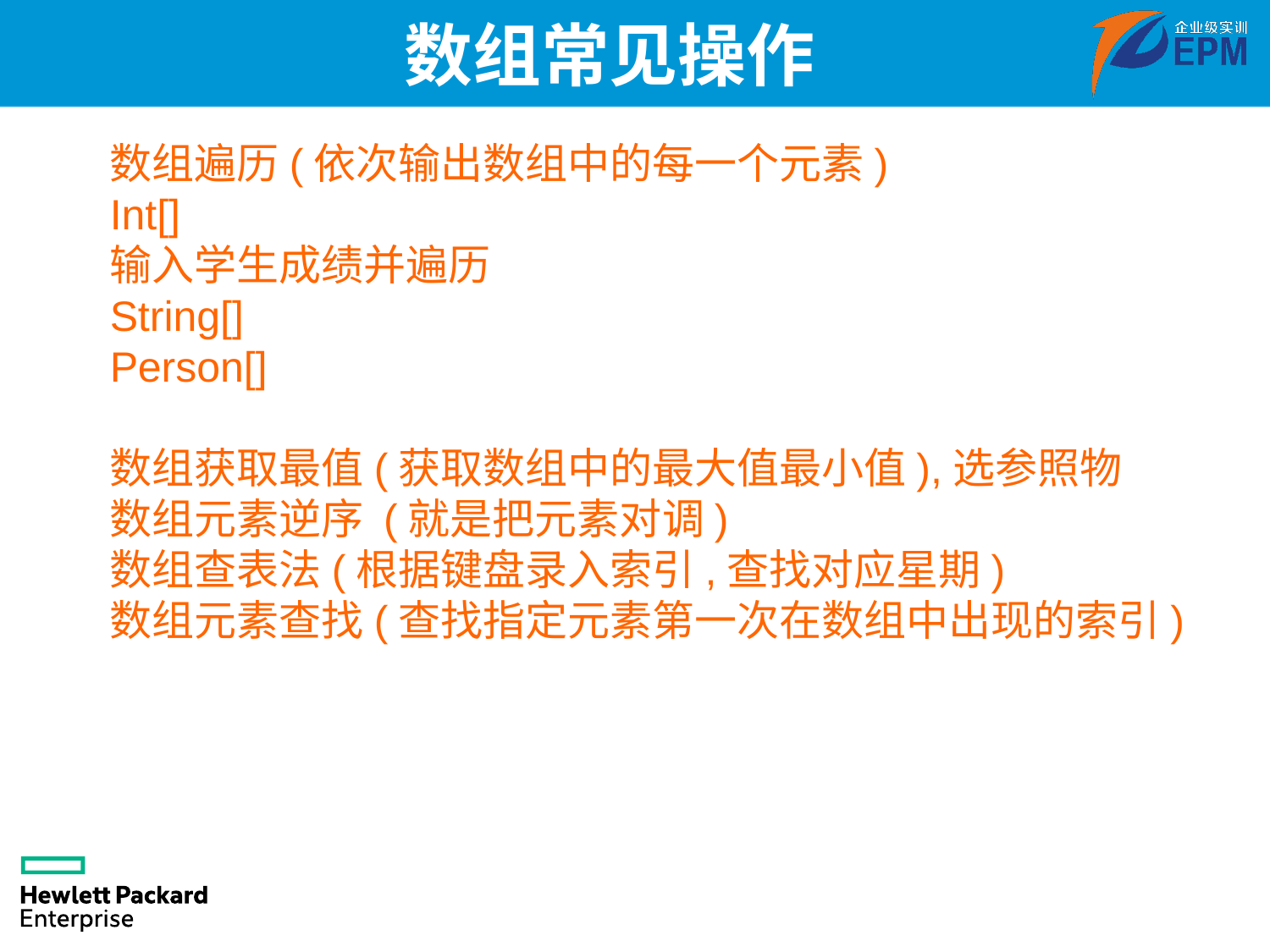

# 数组常见操作
数组遍历(依次输出数组中的每一个元素)
Int[]
输入学生成绩并遍历
String[]
Person[]

数组获取最值(获取数组中的最大值最小值),选参照物
数组元素逆序 (就是把元素对调)
数组查表法(根据键盘录入索引,查找对应星期)
数组元素查找(查找指定元素第一次在数组中出现的索引)